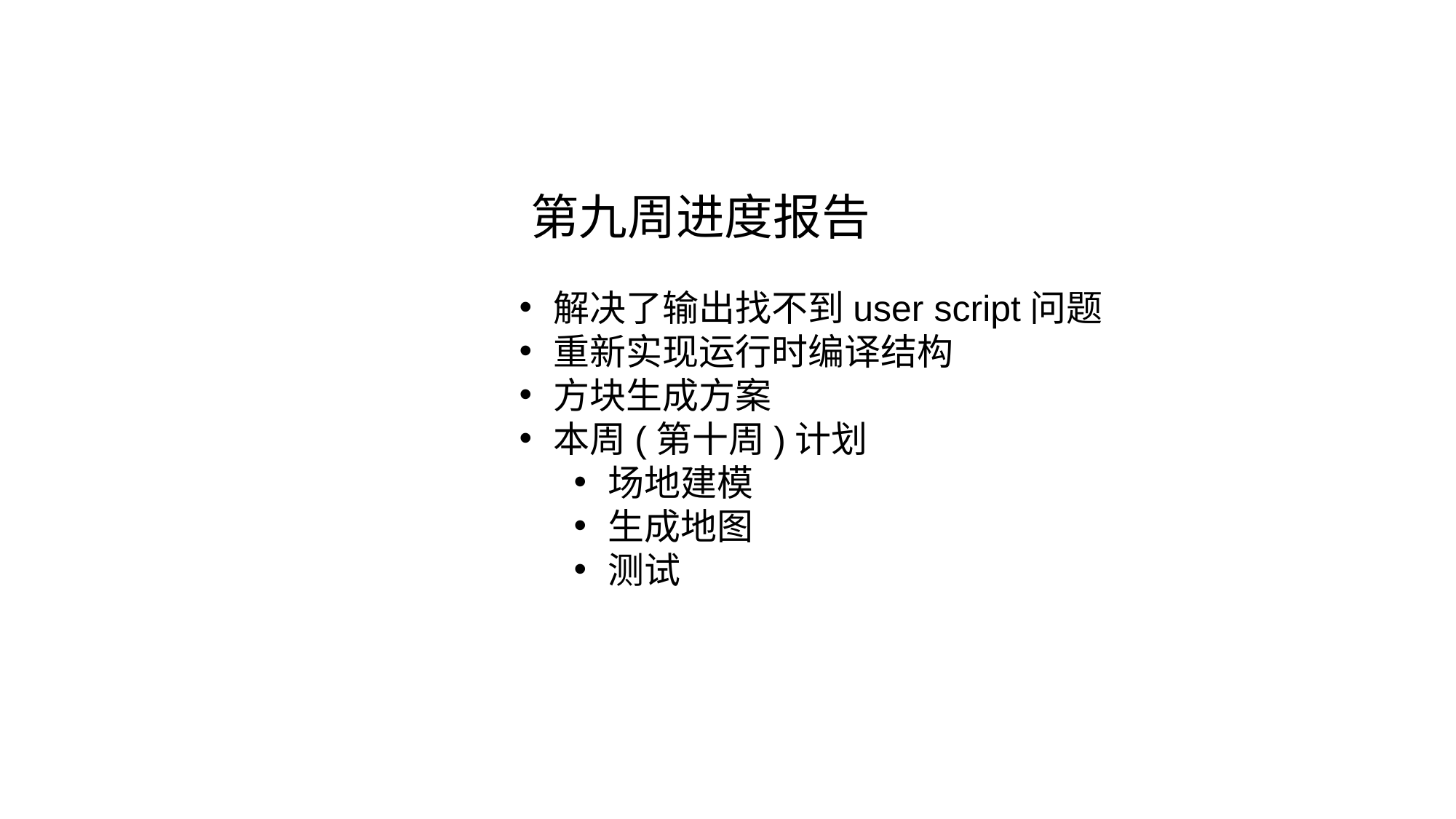

第九周进度报告
解决了输出找不到user script问题
重新实现运行时编译结构
方块生成方案
本周(第十周)计划
场地建模
生成地图
测试